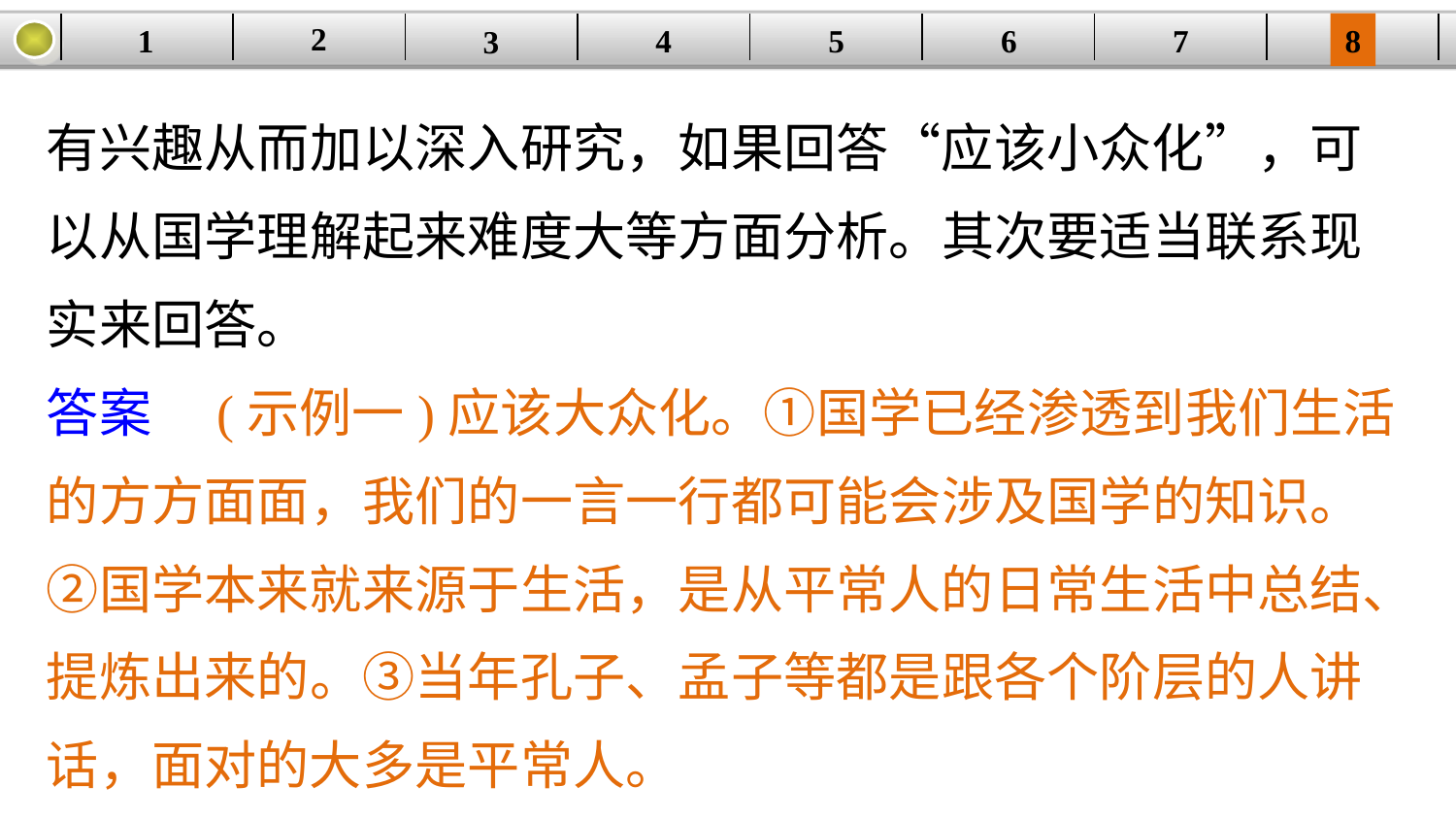

2
1
8
7
6
|  |  |  |  |  |  |  |  |
| --- | --- | --- | --- | --- | --- | --- | --- |
5
4
3

有兴趣从而加以深入研究，如果回答“应该小众化”，可以从国学理解起来难度大等方面分析。其次要适当联系现实来回答。
答案　(示例一)应该大众化。①国学已经渗透到我们生活的方方面面，我们的一言一行都可能会涉及国学的知识。②国学本来就来源于生活，是从平常人的日常生活中总结、提炼出来的。③当年孔子、孟子等都是跟各个阶层的人讲话，面对的大多是平常人。